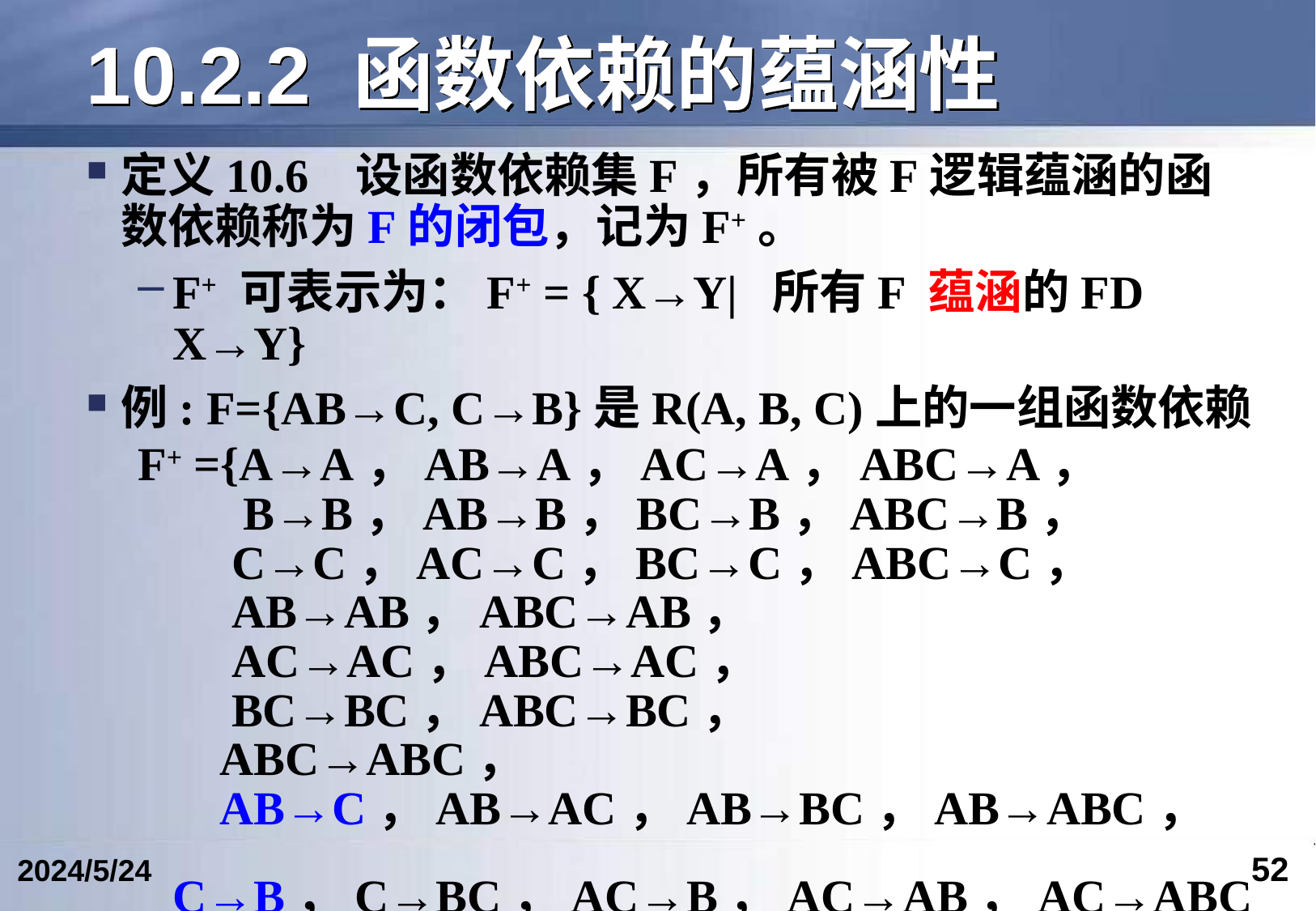

# 10.2.2 函数依赖的蕴涵性
定义10.6   设函数依赖集F，所有被F逻辑蕴涵的函数依赖称为F的闭包，记为F+。
F+ 可表示为：F+ = { X→Y|  所有F 蕴涵的FD  X→Y}
例: F={AB→C, C→B}是R(A, B, C)上的一组函数依赖
F+ ={A→A，AB→A，AC→A，ABC→A，
         B→B，AB→B，BC→B，ABC→B，
        C→C，AC→C，BC→C，ABC→C，
        AB→AB，ABC→AB，
        AC→AC，ABC→AC，
        BC→BC，ABC→BC，
       ABC→ABC，
       AB→C，AB→AC，AB→BC，AB→ABC，
       C→B，C→BC，AC→B，AC→AB，AC→ABC }
52
2024/5/24